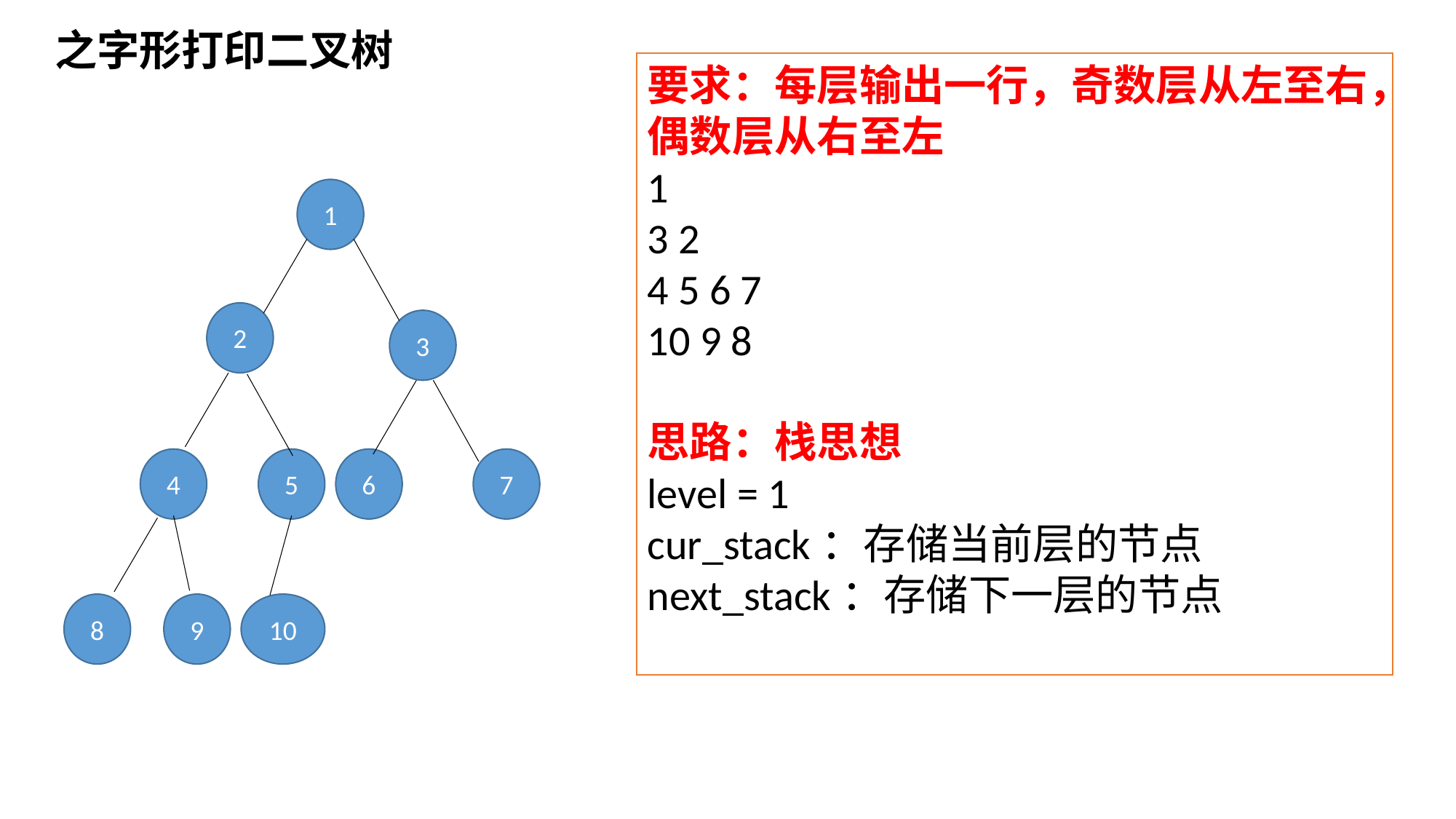

之字形打印二叉树
要求：每层输出一行，奇数层从左至右，偶数层从右至左
1
3 2
4 5 6 7
10 9 8

思路：栈思想
level = 1
cur_stack：存储当前层的节点
next_stack：存储下一层的节点

1
2
3
4
5
6
7
8
9
10